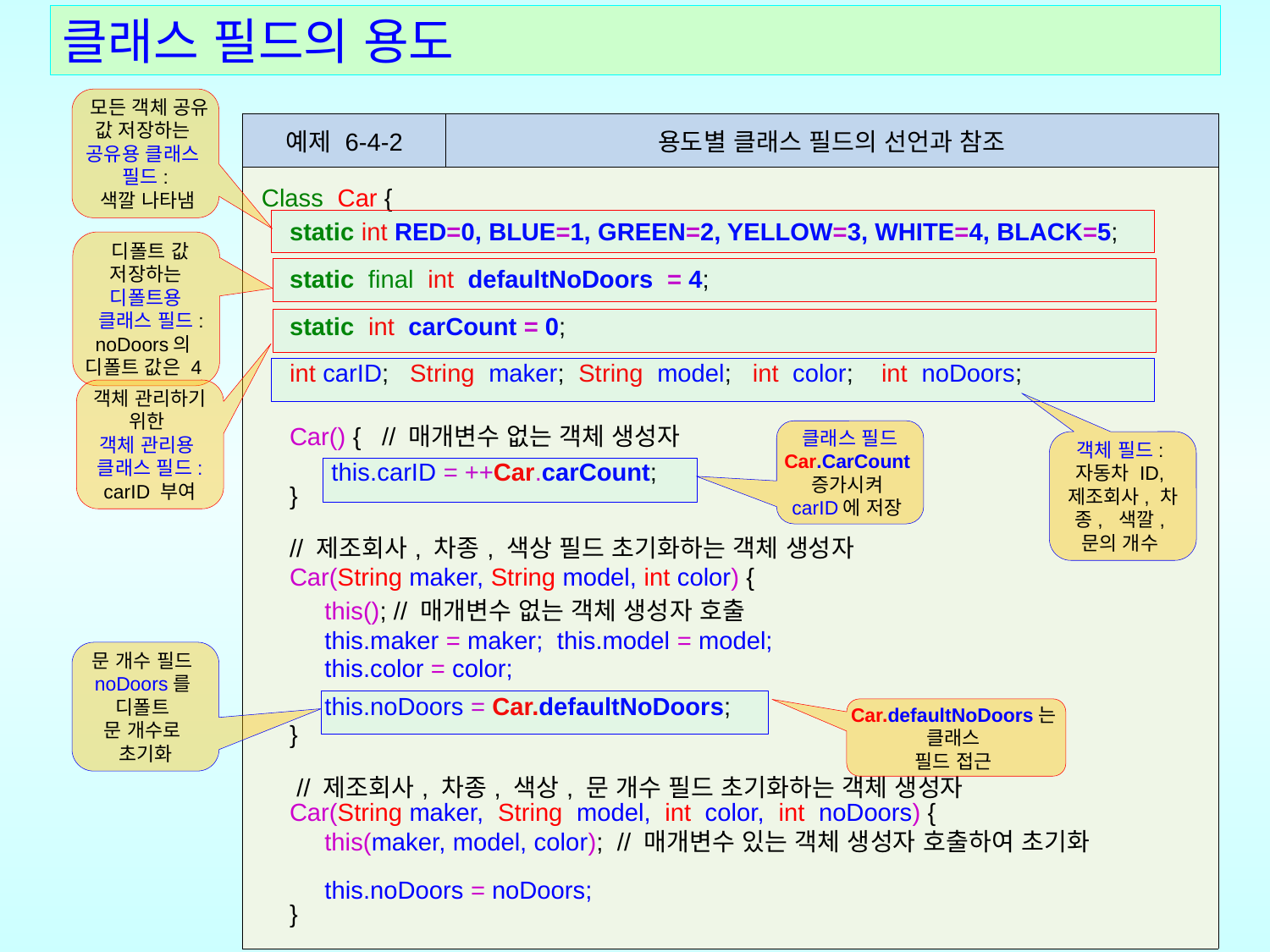

# 클래스 필드의 용도
 모든 객체 공유 값 저장하는
공유용 클래스
필드:
 색깔 나타냄
| 예제 6-4-2 | 용도별 클래스 필드의 선언과 참조 |
| --- | --- |
| Class Car {    static int RED=0, BLUE=1, GREEN=2, YELLOW=3, WHITE=4, BLACK=5;       static final int defaultNoDoors  = 4;       static int carCount = 0;     int carID;   String maker;  String model;   int  color;    int  noDoors;                   Car() { // 매개변수 없는 객체 생성자         this.carID = ++Car.carCount;          } // 제조회사, 차종, 색상 필드 초기화하는 객체 생성자 Car(String maker, String model, int color) { this(); // 매개변수 없는 객체 생성자 호출 this.maker = maker; this.model = model; this.color = color; this.noDoors = Car.defaultNoDoors; }          // 제조회사, 차종, 색상, 문 개수 필드 초기화하는 객체 생성자     Car(String maker, String model, int color, int noDoors) {         this(maker, model, color); // 매개변수 있는 객체 생성자 호출하여 초기화      this.noDoors = noDoors;     } |  |

 디폴트 값 저장하는 디폴트용
 클래스 필드: noDoors의
디폴트 값은 4

객체 관리하기 위한
객체 관리용
클래스 필드:
carID 부여
클래스 필드 Car.CarCount
증가시켜
carID에 저장
객체 필드:
자동차 ID,
제조회사, 차종,  색깔,  문의 개수

문 개수 필드
noDoors를
디폴트
문 개수로
초기화

Car.defaultNoDoors는
클래스
필드 접근